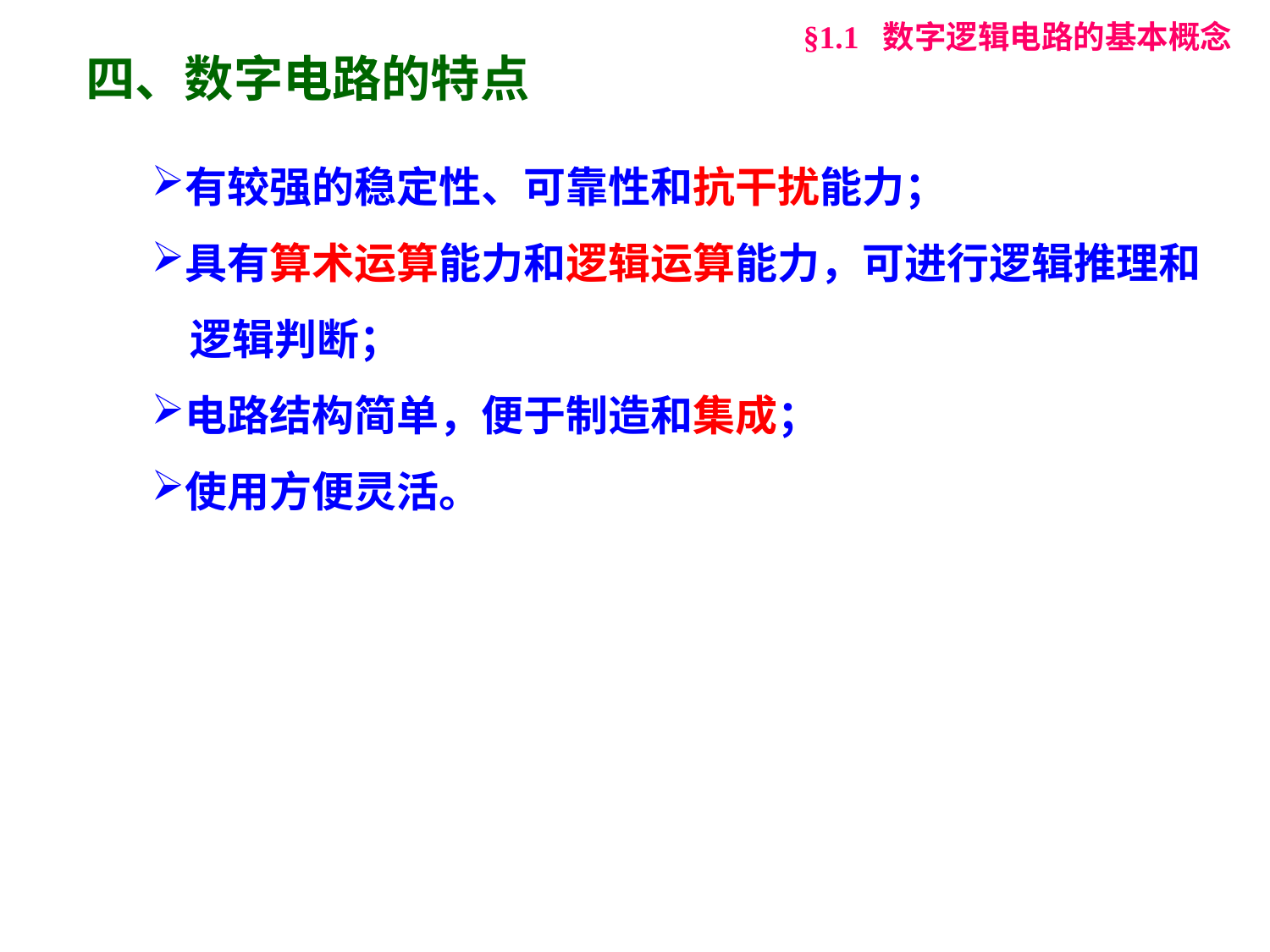

§1.1  数字逻辑电路的基本概念
四、数字电路的特点
有较强的稳定性、可靠性和抗干扰能力；
具有算术运算能力和逻辑运算能力，可进行逻辑推理和
   逻辑判断；
电路结构简单，便于制造和集成；
使用方便灵活。